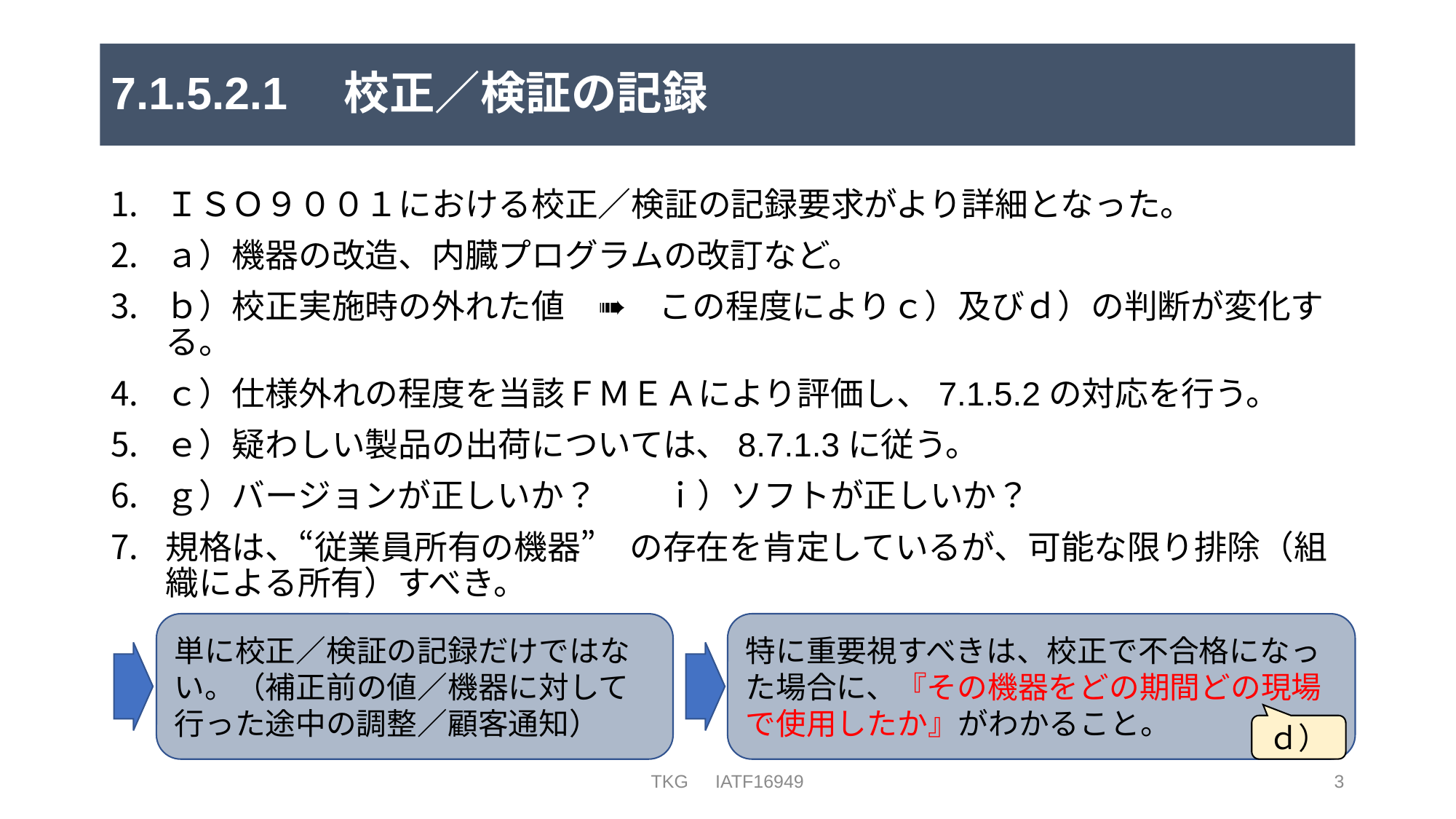

# 7.1.5.2.1　校正／検証の記録
ＩＳＯ９００１における校正／検証の記録要求がより詳細となった。
ａ）機器の改造、内臓プログラムの改訂など。
ｂ）校正実施時の外れた値　➠　この程度によりｃ）及びｄ）の判断が変化する。
ｃ）仕様外れの程度を当該ＦＭＥＡにより評価し、7.1.5.2の対応を行う。
ｅ）疑わしい製品の出荷については、8.7.1.3に従う。
ｇ）バージョンが正しいか？　　ｉ）ソフトが正しいか？
規格は、“従業員所有の機器”　の存在を肯定しているが、可能な限り排除（組織による所有）すべき。

単に校正／検証の記録だけではない。（補正前の値／機器に対して行った途中の調整／顧客通知）
特に重要視すべきは、校正で不合格になった場合に、『その機器をどの期間どの現場で使用したか』がわかること。

ｄ）
TKG　IATF16949
3